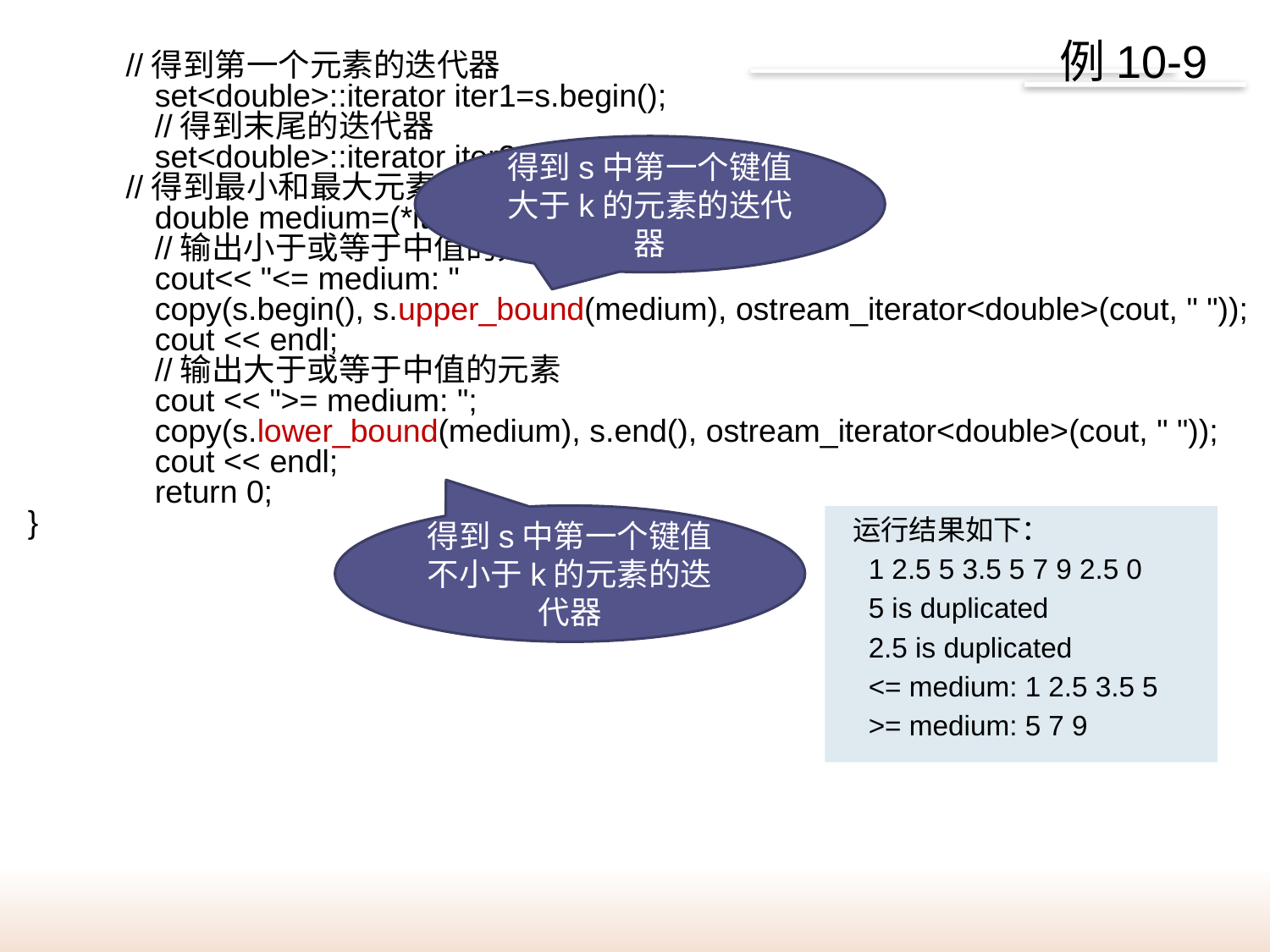

# 例10-9
           //得到第一个元素的迭代器
	set<double>::iterator iter1=s.begin();
	//得到末尾的迭代器
	set<double>::iterator iter2=s.end();
           //得到最小和最大元素的中值
	double medium=(*iter1 + *(--iter2)) / 2;
	//输出小于或等于中值的元素
	cout<< "<= medium: "
	copy(s.begin(), s.upper_bound(medium), ostream_iterator<double>(cout, " "));
	cout << endl;
	//输出大于或等于中值的元素
	cout << ">= medium: ";
	copy(s.lower_bound(medium), s.end(), ostream_iterator<double>(cout, " "));
	cout << endl;
	return 0;
}
得到s中第一个键值大于k的元素的迭代器
得到s中第一个键值不小于k的元素的迭代器
运行结果如下：
  1 2.5 5 3.5 5 7 9 2.5 0
  5 is duplicated
  2.5 is duplicated
  <= medium: 1 2.5 3.5 5
  >= medium: 5 7 9